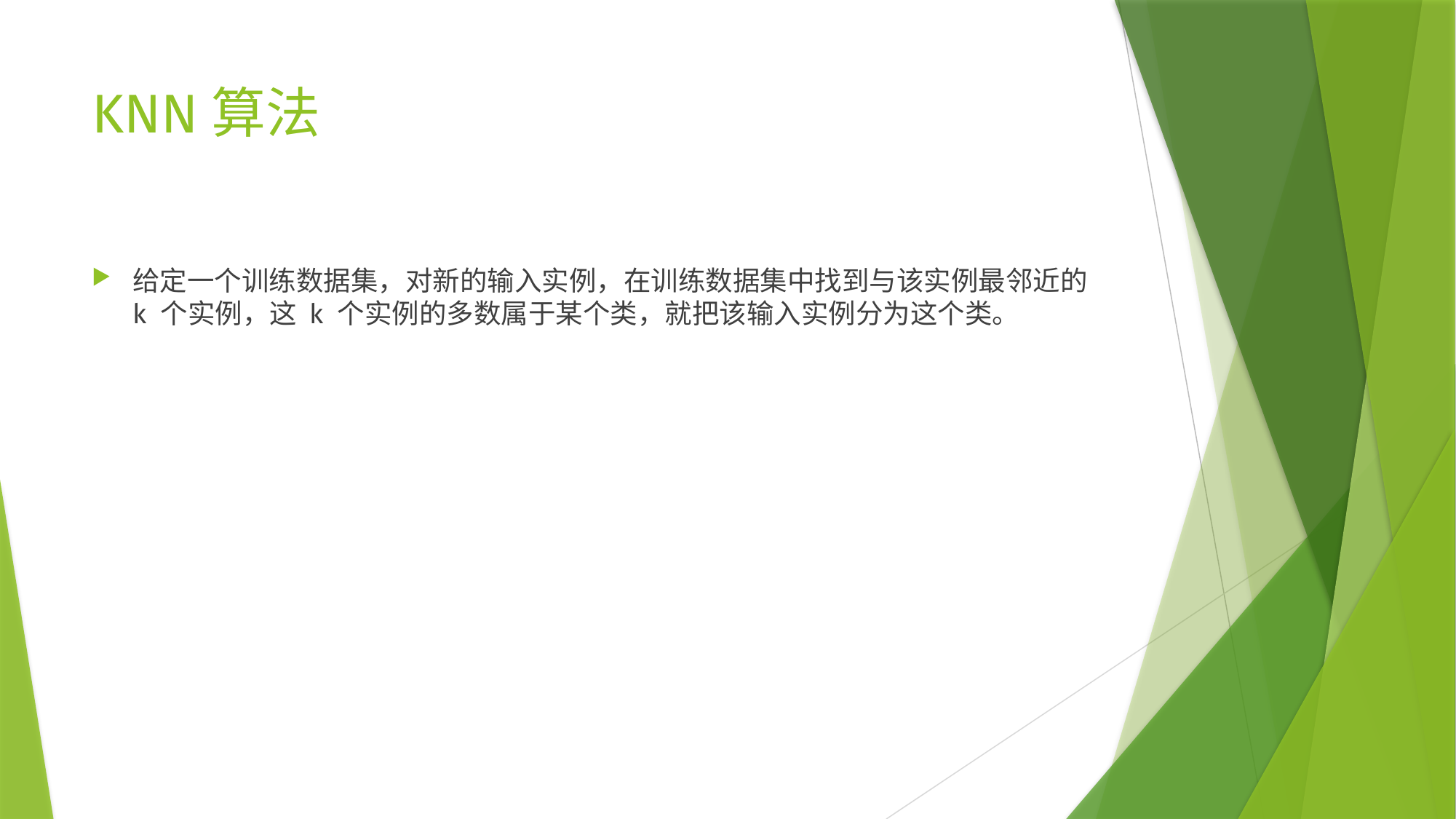

# KNN算法
给定一个训练数据集，对新的输入实例，在训练数据集中找到与该实例最邻近的 k 个实例，这 k 个实例的多数属于某个类，就把该输入实例分为这个类。